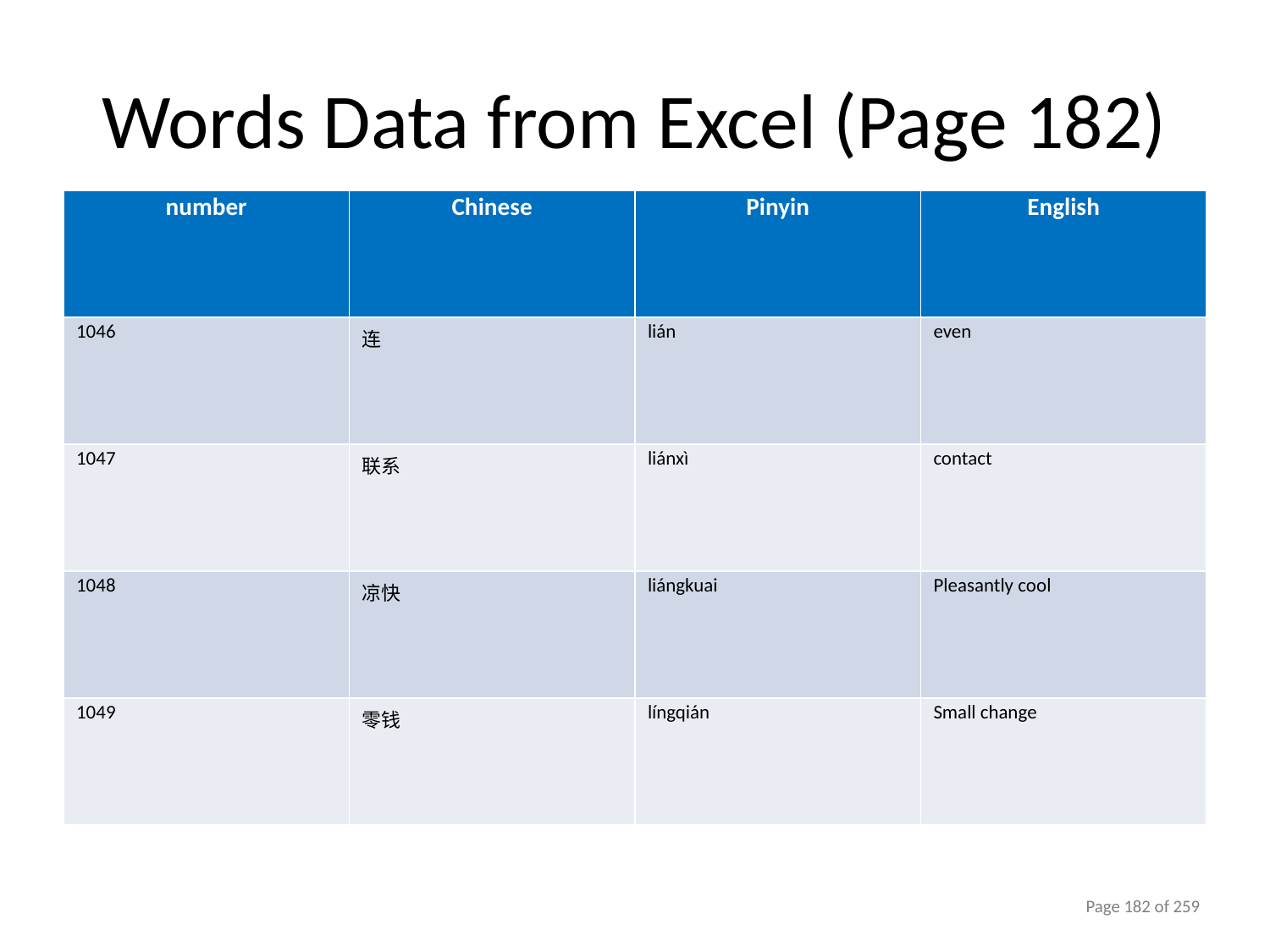

# Words Data from Excel (Page 182)
| number | Chinese | Pinyin | English |
| --- | --- | --- | --- |
| 1046 | 连 | lián | even |
| 1047 | 联系 | liánxì | contact |
| 1048 | 凉快 | liángkuai | Pleasantly cool |
| 1049 | 零钱 | língqián | Small change |

Page 182 of 259